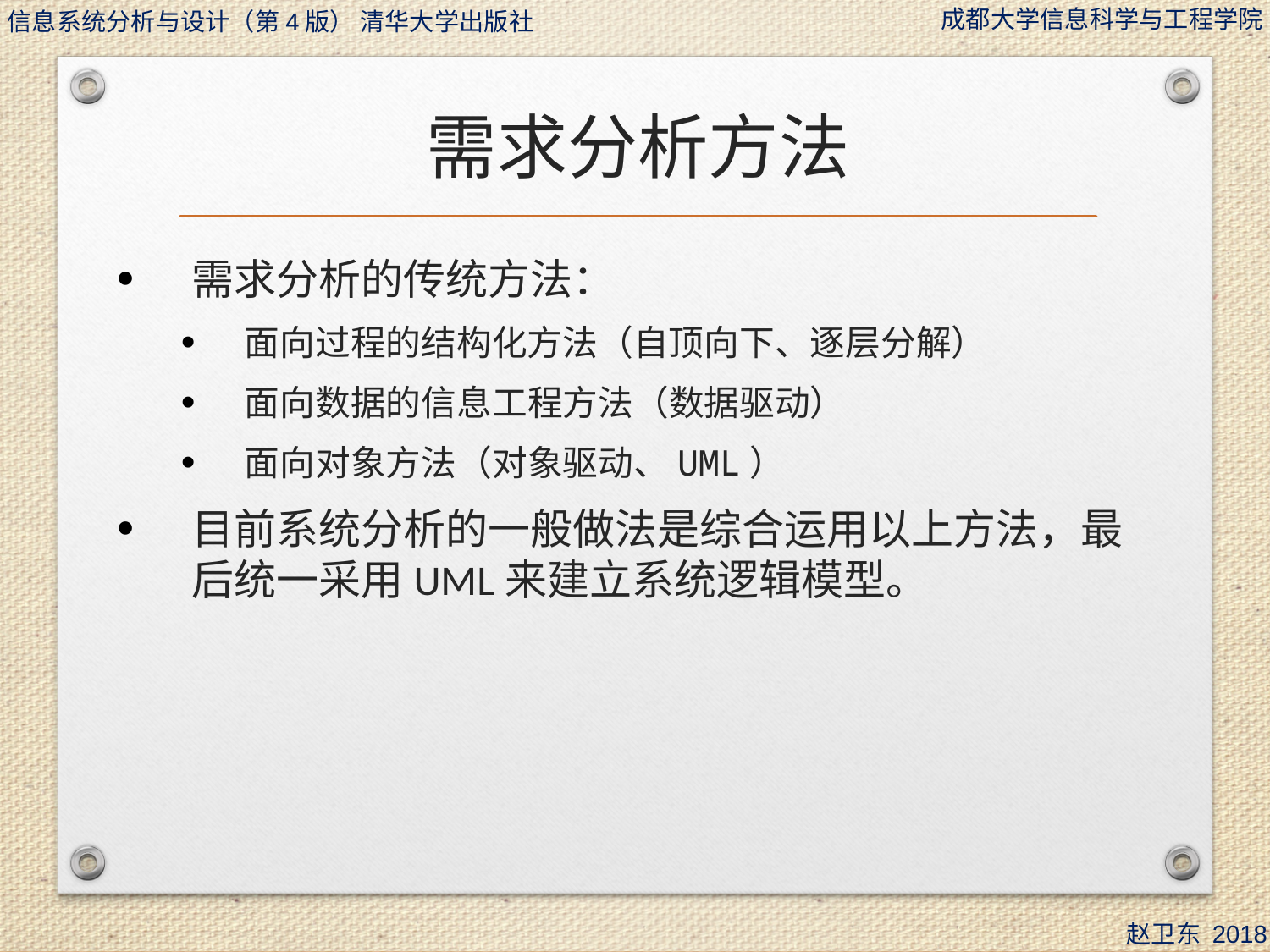

# 需求分析方法
需求分析的传统方法：
面向过程的结构化方法（自顶向下、逐层分解）
面向数据的信息工程方法（数据驱动）
面向对象方法（对象驱动、UML）
目前系统分析的一般做法是综合运用以上方法，最后统一采用UML来建立系统逻辑模型。